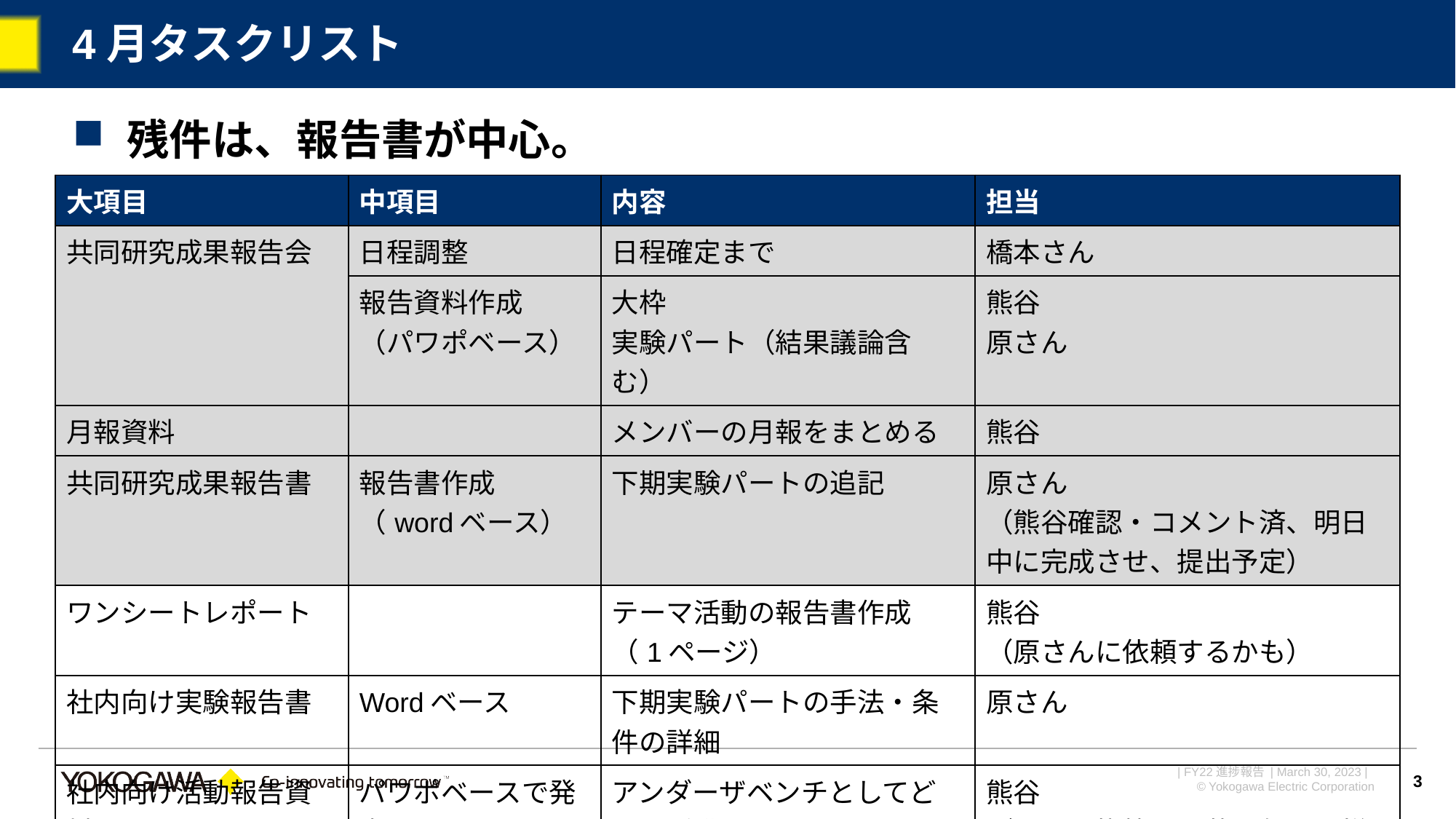

# 4月タスクリスト
残件は、報告書が中心。
| 大項目 | 中項目 | 内容 | 担当 |
| --- | --- | --- | --- |
| 共同研究成果報告会 | 日程調整 | 日程確定まで | 橋本さん |
|  | 報告資料作成 （パワポベース） | 大枠 実験パート（結果議論含む） | 熊谷 原さん |
| 月報資料 |  | メンバーの月報をまとめる | 熊谷 |
| 共同研究成果報告書 | 報告書作成 （wordベース） | 下期実験パートの追記 | 原さん （熊谷確認・コメント済、明日中に完成させ、提出予定） |
| ワンシートレポート |  | テーマ活動の報告書作成 （1ページ） | 熊谷 （原さんに依頼するかも） |
| 社内向け実験報告書 | Wordベース | 下期実験パートの手法・条件の詳細 | 原さん |
| 社内向け活動報告資料 | パワポベースで発表 | アンダーザベンチとしてどんな活動をしたのか？をまとめる | 熊谷 （上から抜粋し、藤田部長・鎌田Gr.長に報告予定） |
3